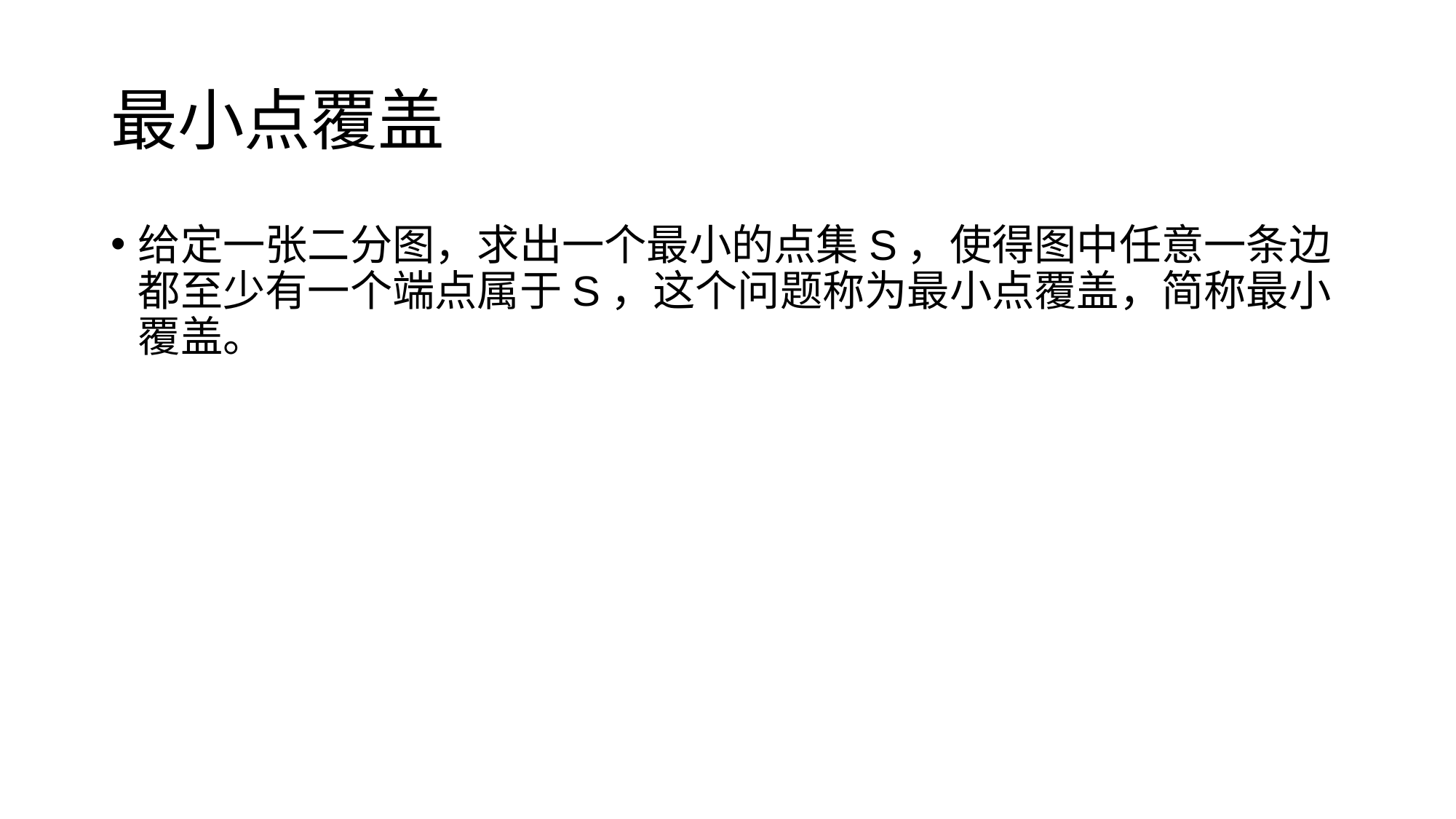

# 最小点覆盖
给定一张二分图，求出一个最小的点集S，使得图中任意一条边都至少有一个端点属于S，这个问题称为最小点覆盖，简称最小覆盖。